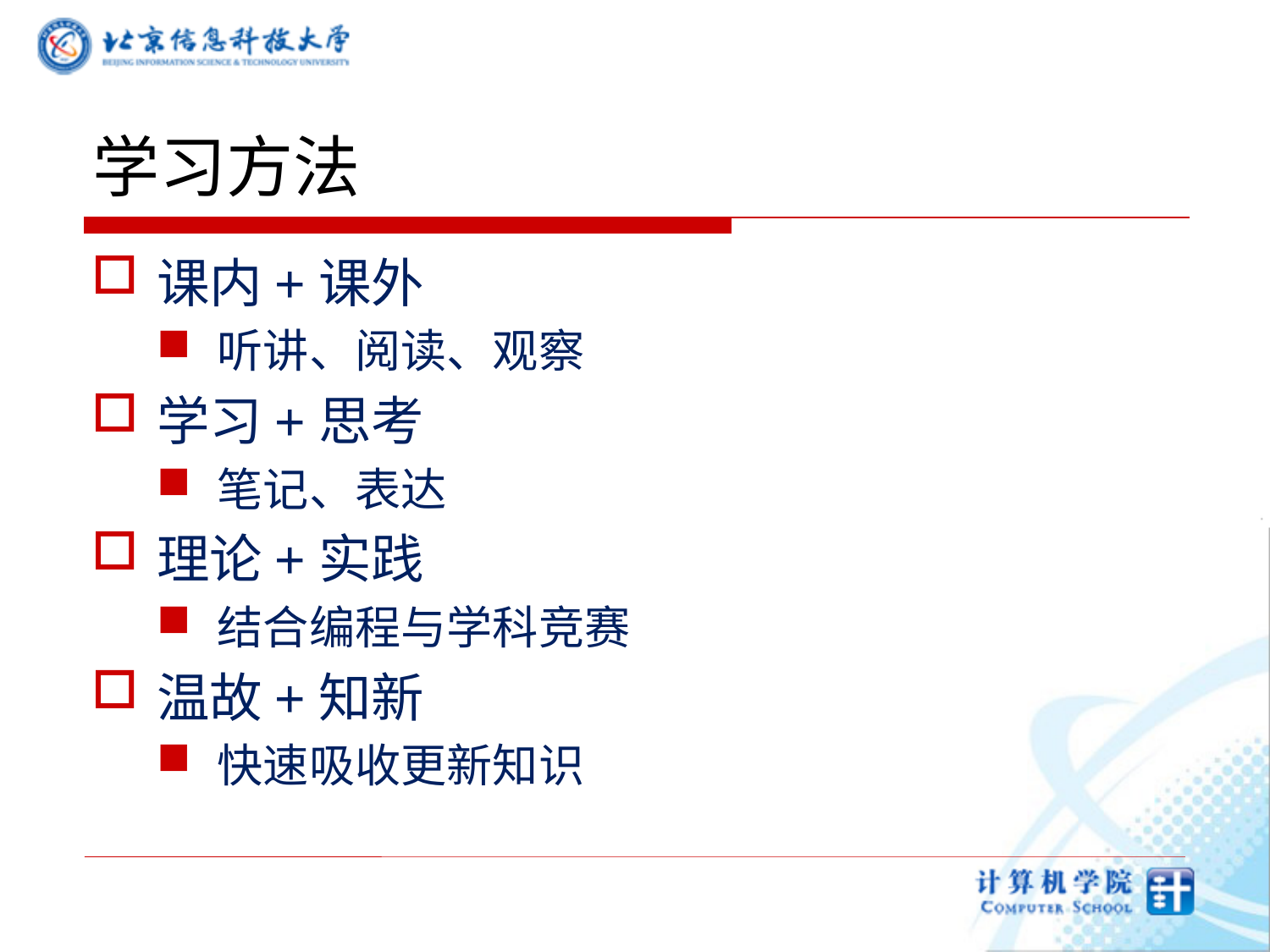

# 学习方法
课内+课外
听讲、阅读、观察
学习+思考
笔记、表达
理论+实践
结合编程与学科竞赛
温故+知新
快速吸收更新知识